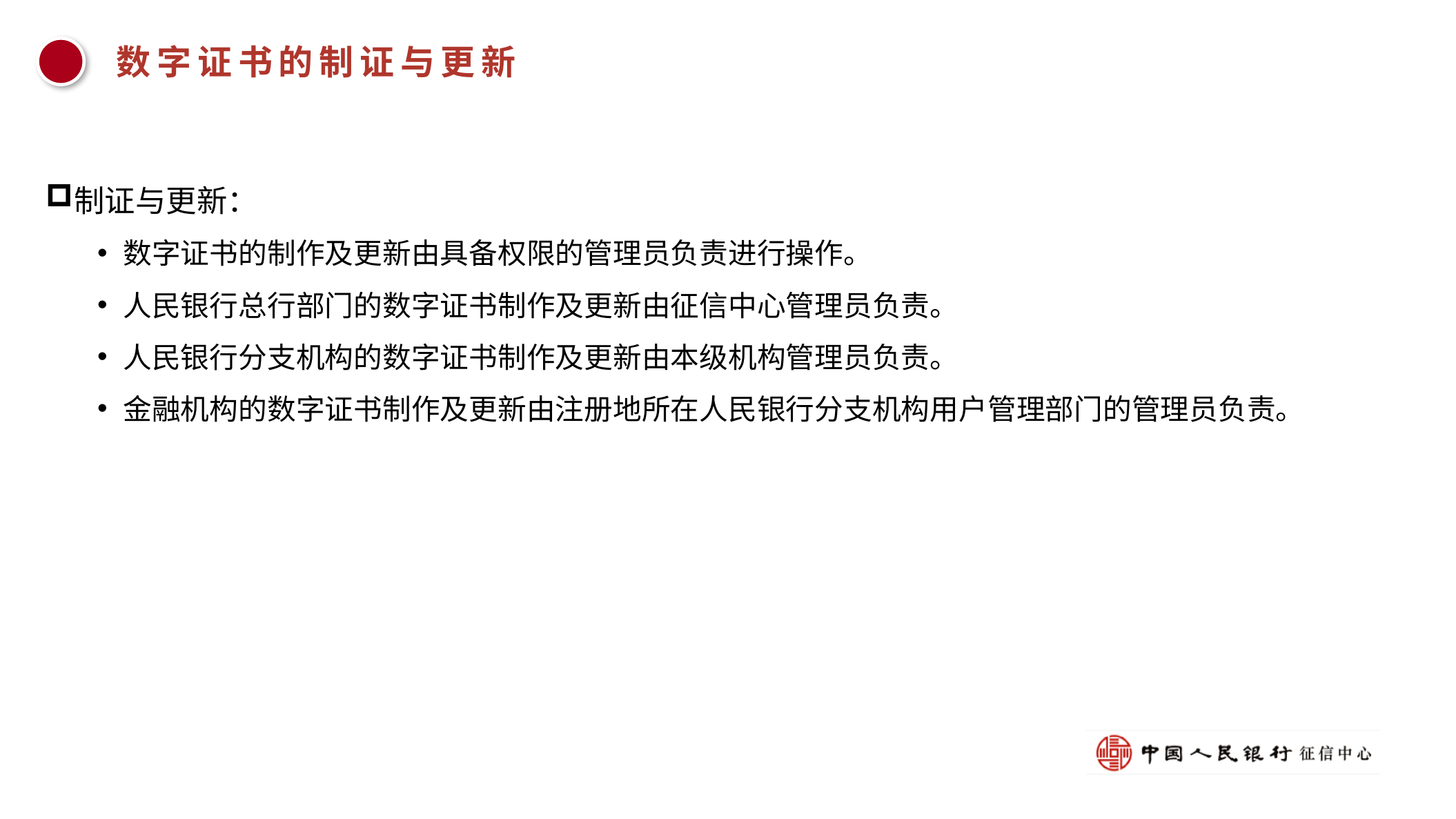

数字证书的制证与更新

制证与更新：
数字证书的制作及更新由具备权限的管理员负责进行操作。
人民银行总行部门的数字证书制作及更新由征信中心管理员负责。
人民银行分支机构的数字证书制作及更新由本级机构管理员负责。
金融机构的数字证书制作及更新由注册地所在人民银行分支机构用户管理部门的管理员负责。